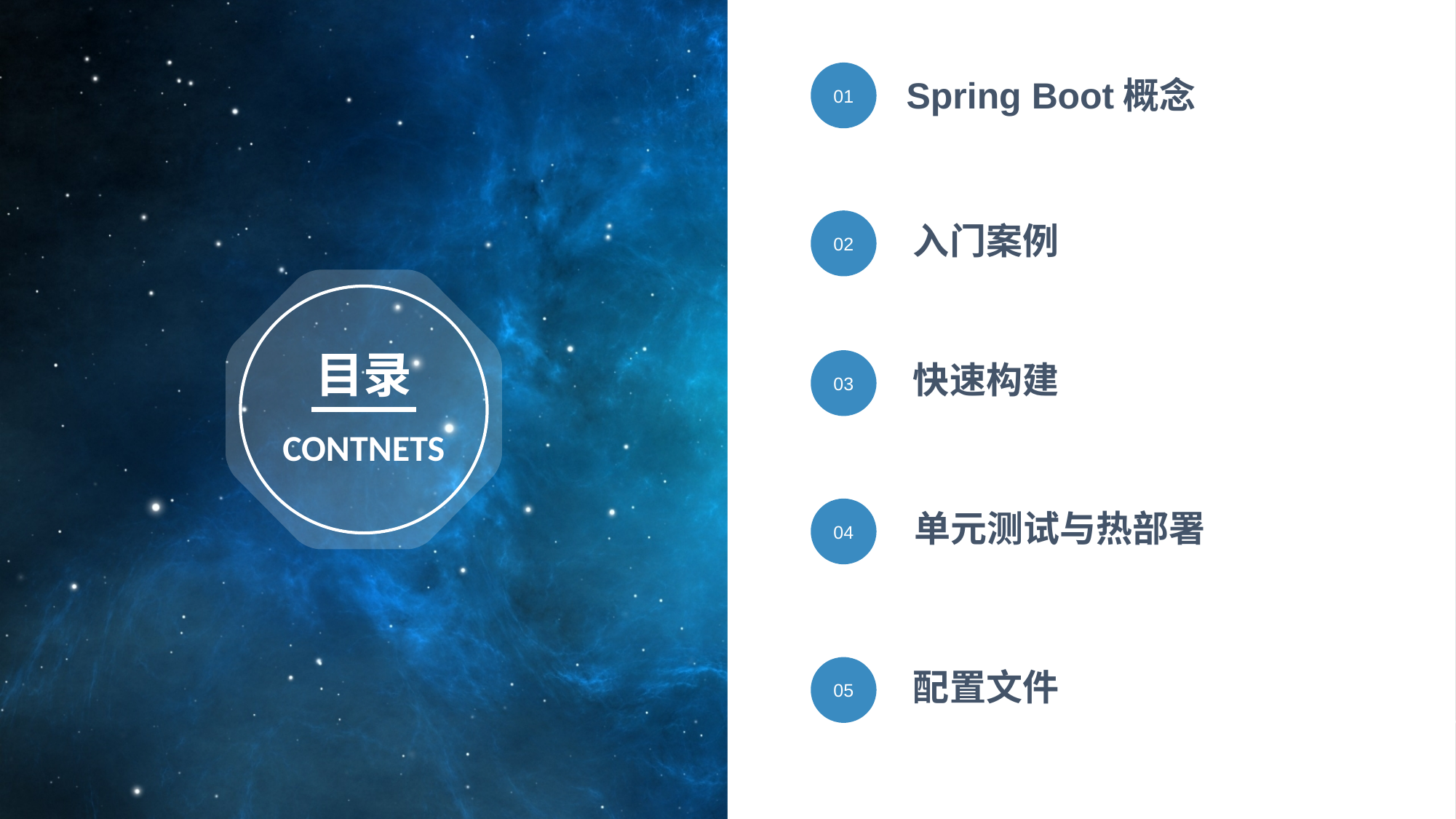

01
Spring Boot概念
02
入门案例

目录
03
快速构建
CONTNETS

04
单元测试与热部署

05
配置文件